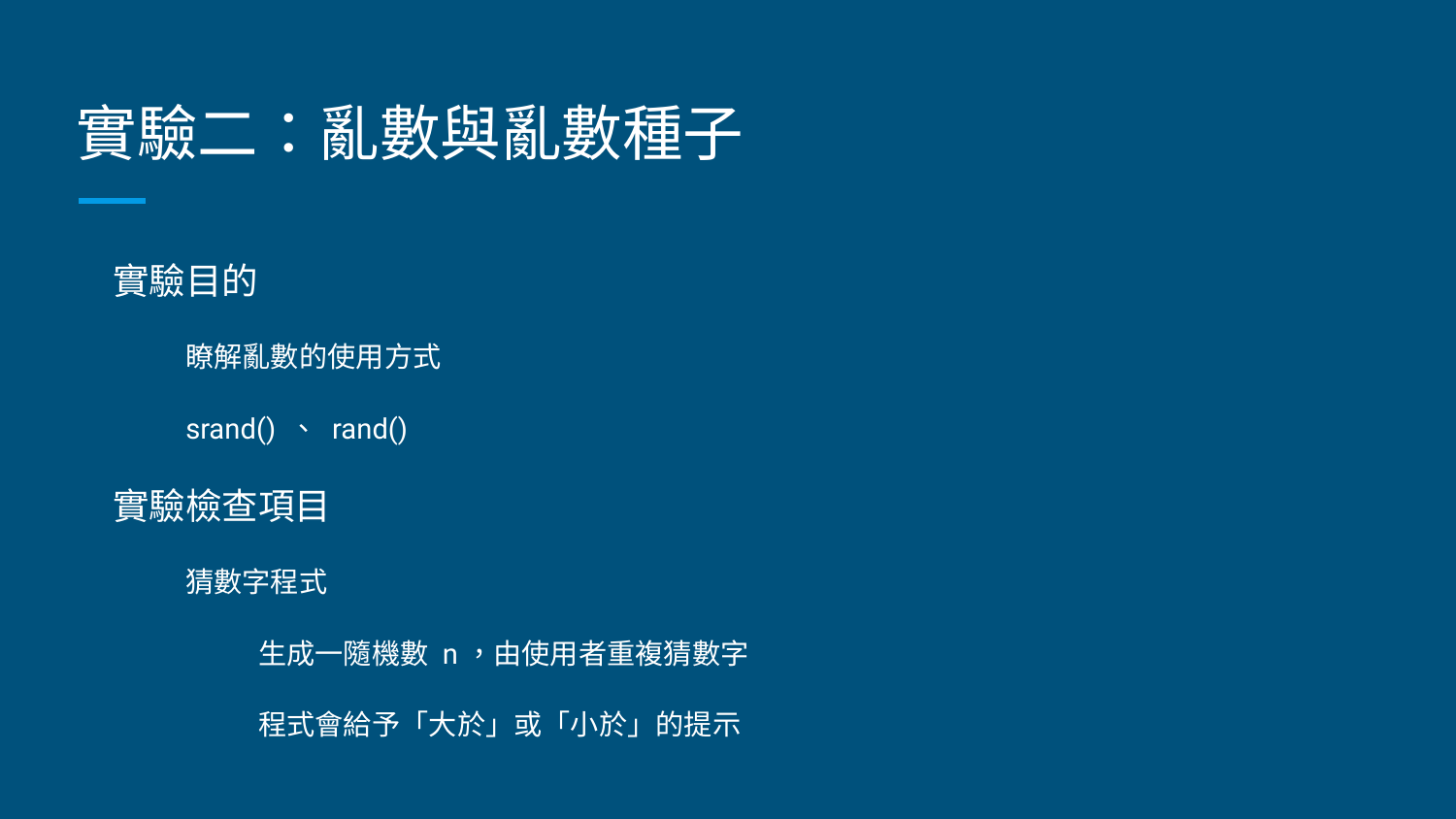

# 實驗二：亂數與亂數種子
實驗目的
瞭解亂數的使用方式
srand() 、 rand()
實驗檢查項目
猜數字程式
生成一隨機數 n，由使用者重複猜數字
程式會給予「大於」或「小於」的提示